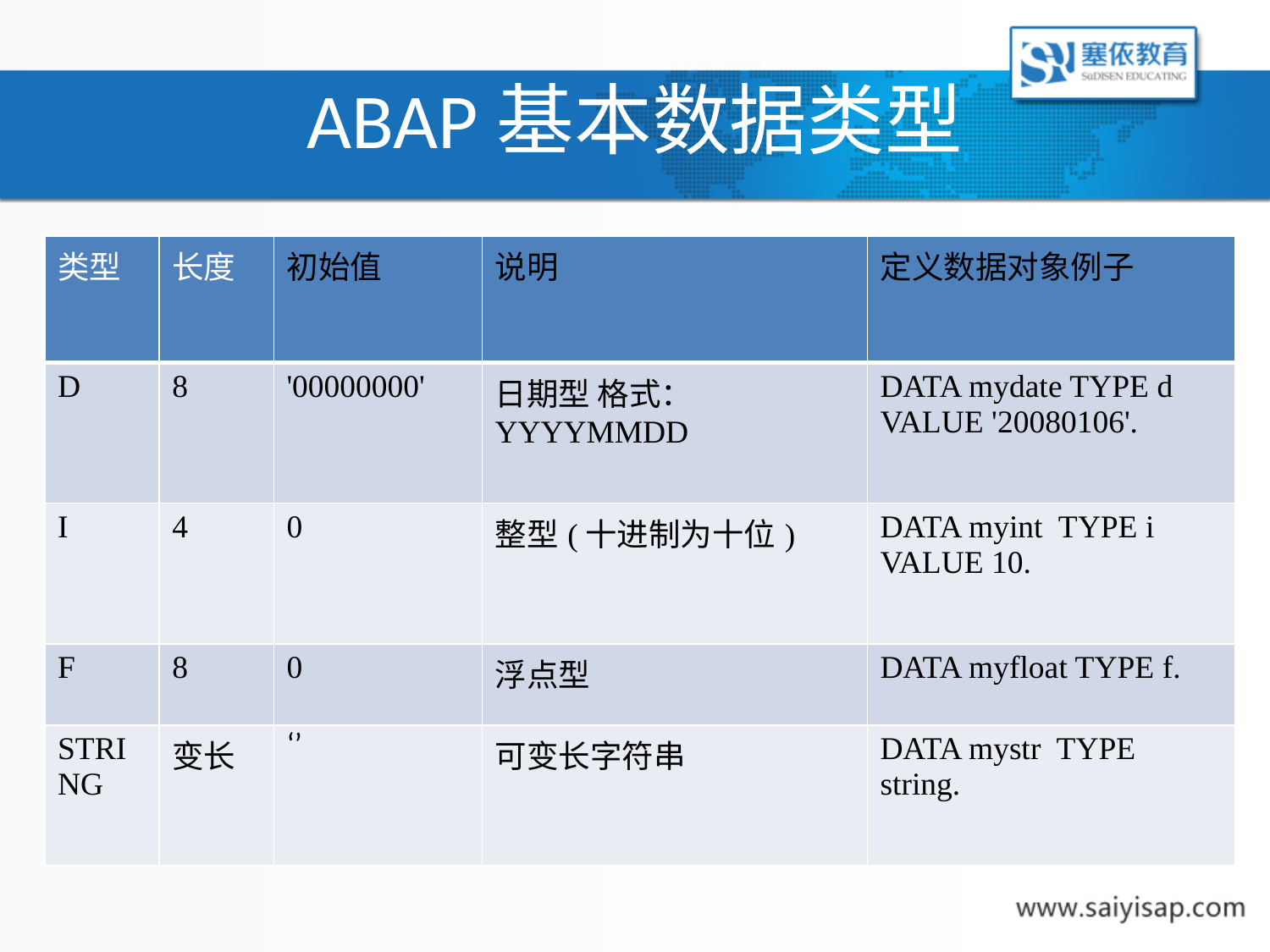

# ABAP基本数据类型

| 类型 | 长度 | 初始值 | 说明 | 定义数据对象例子 |
| --- | --- | --- | --- | --- |
| D | 8 | '00000000' | 日期型 格式： YYYYMMDD | DATA mydate TYPE d VALUE '20080106'. |
| I | 4 | 0 | 整型(十进制为十位) | DATA myint TYPE i VALUE 10. |
| F | 8 | 0 | 浮点型 | DATA myfloat TYPE f. |
| STRING | 变长 | ‘’ | 可变长字符串 | DATA mystr TYPE string. |